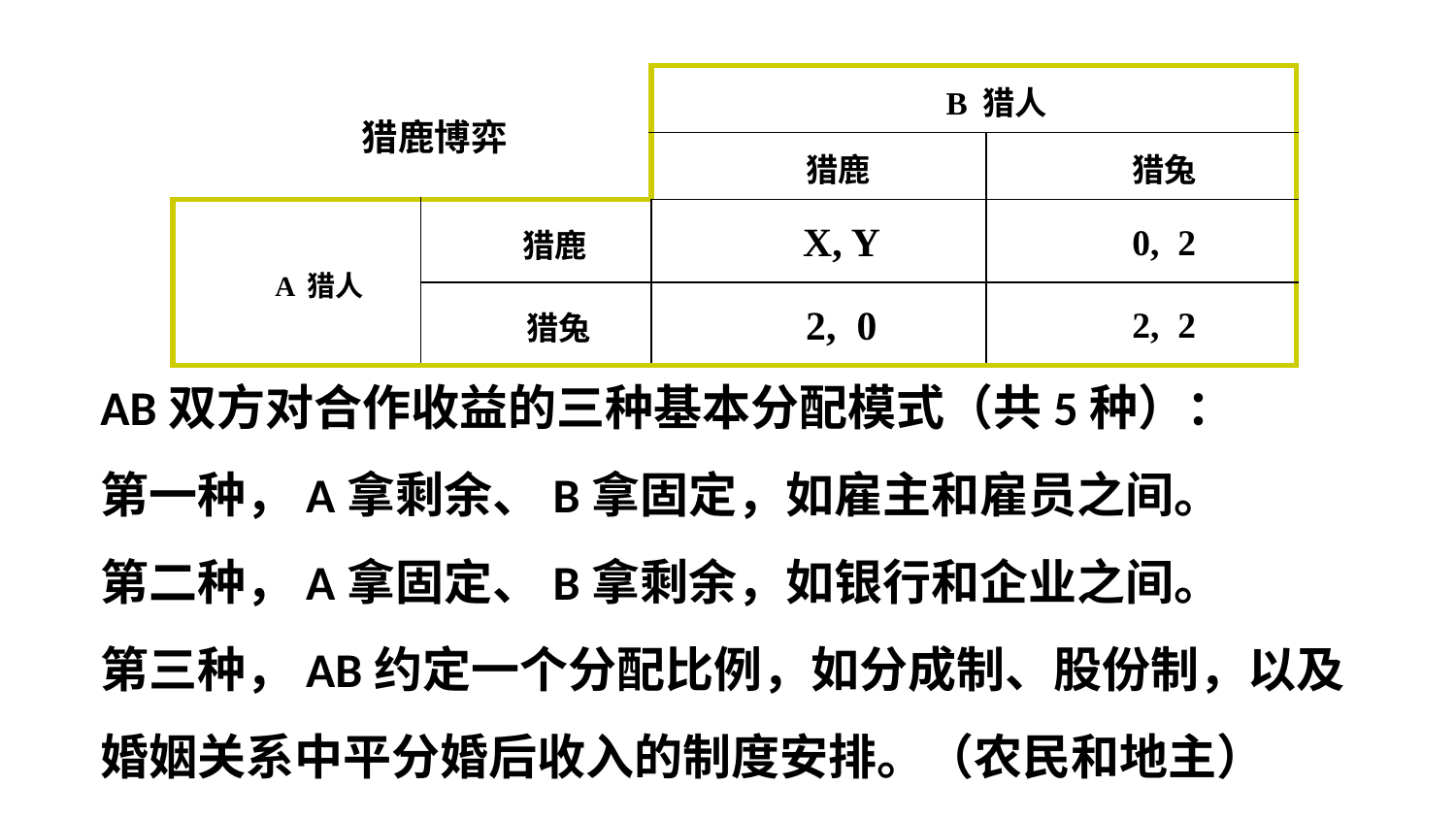

| 猎鹿博弈 |  | B 猎人 |  |
| --- | --- | --- | --- |
|  |  | 猎鹿 | 猎兔 |
| A 猎人 | 猎鹿 | X, Y | 0, 2 |
|  | 猎兔 | 2, 0 | 2, 2 |
AB双方对合作收益的三种基本分配模式（共5种）：
第一种，A拿剩余、B拿固定，如雇主和雇员之间。
第二种，A拿固定、B拿剩余，如银行和企业之间。
第三种，AB约定一个分配比例，如分成制、股份制，以及婚姻关系中平分婚后收入的制度安排。（农民和地主）